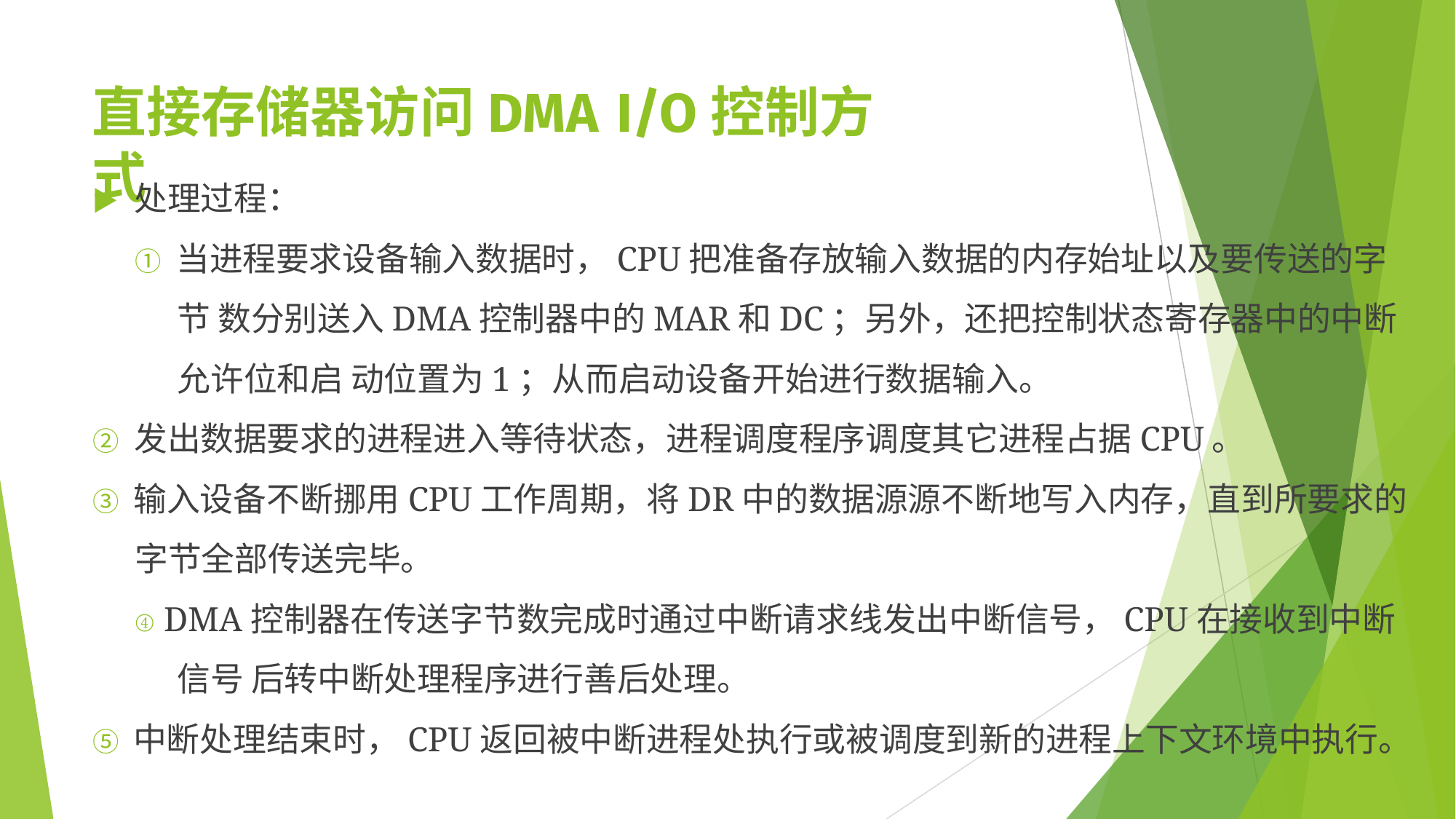

# 直接存储器访问DMA	I/O控制方式
▶	处理过程：
① 当进程要求设备输入数据时，CPU把准备存放输入数据的内存始址以及要传送的字节 数分别送入DMA控制器中的MAR和DC；另外，还把控制状态寄存器中的中断允许位和启 动位置为1；从而启动设备开始进行数据输入。
② 发出数据要求的进程进入等待状态，进程调度程序调度其它进程占据CPU。
③ 输入设备不断挪用CPU工作周期，将DR中的数据源源不断地写入内存，直到所要求的
字节全部传送完毕。
④ DMA控制器在传送字节数完成时通过中断请求线发出中断信号，CPU在接收到中断信号 后转中断处理程序进行善后处理。
⑤ 中断处理结束时，CPU返回被中断进程处执行或被调度到新的进程上下文环境中执行。